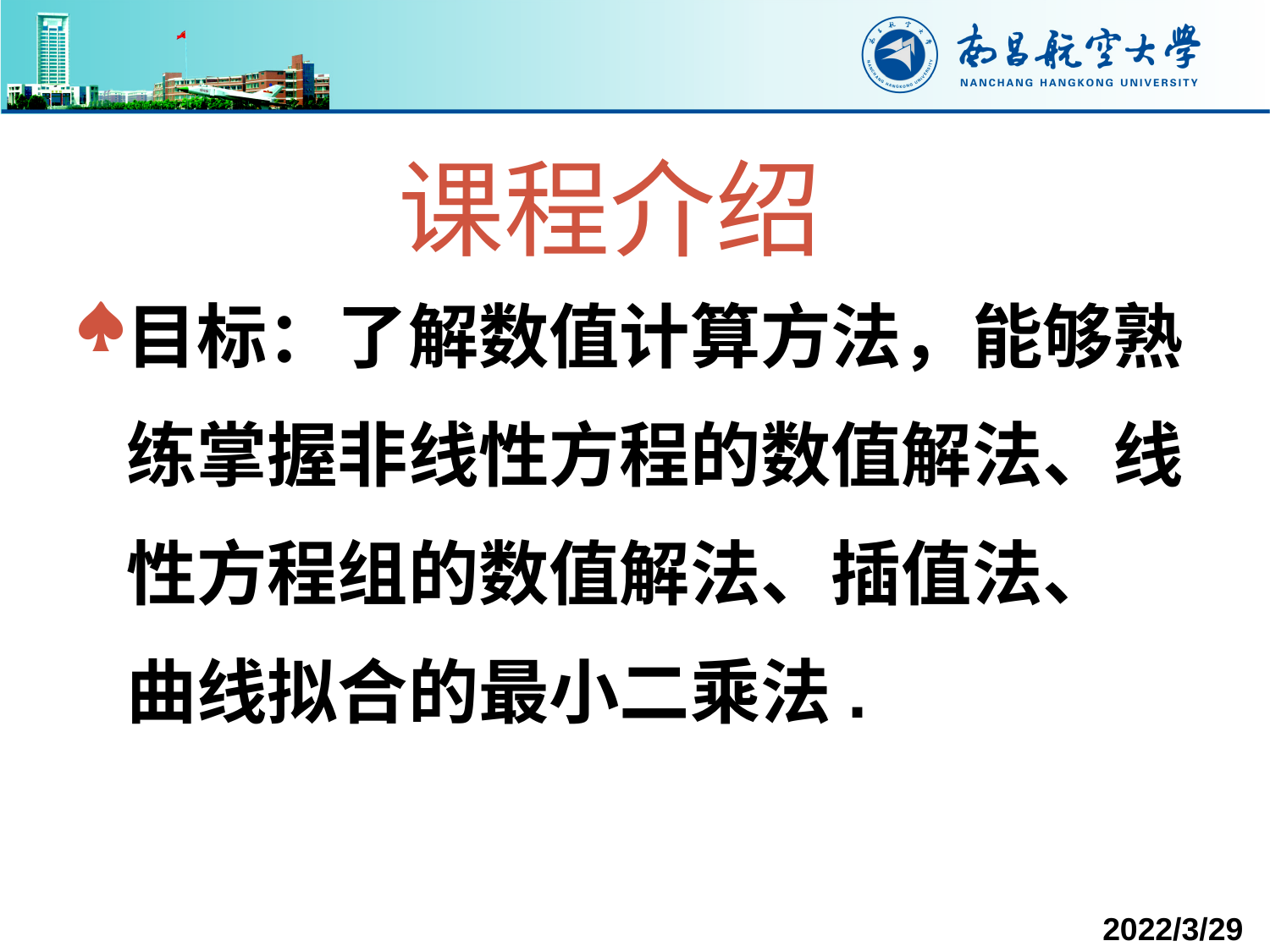

课程介绍
目标：了解数值计算方法，能够熟练掌握非线性方程的数值解法、线性方程组的数值解法、插值法、 曲线拟合的最小二乘法.